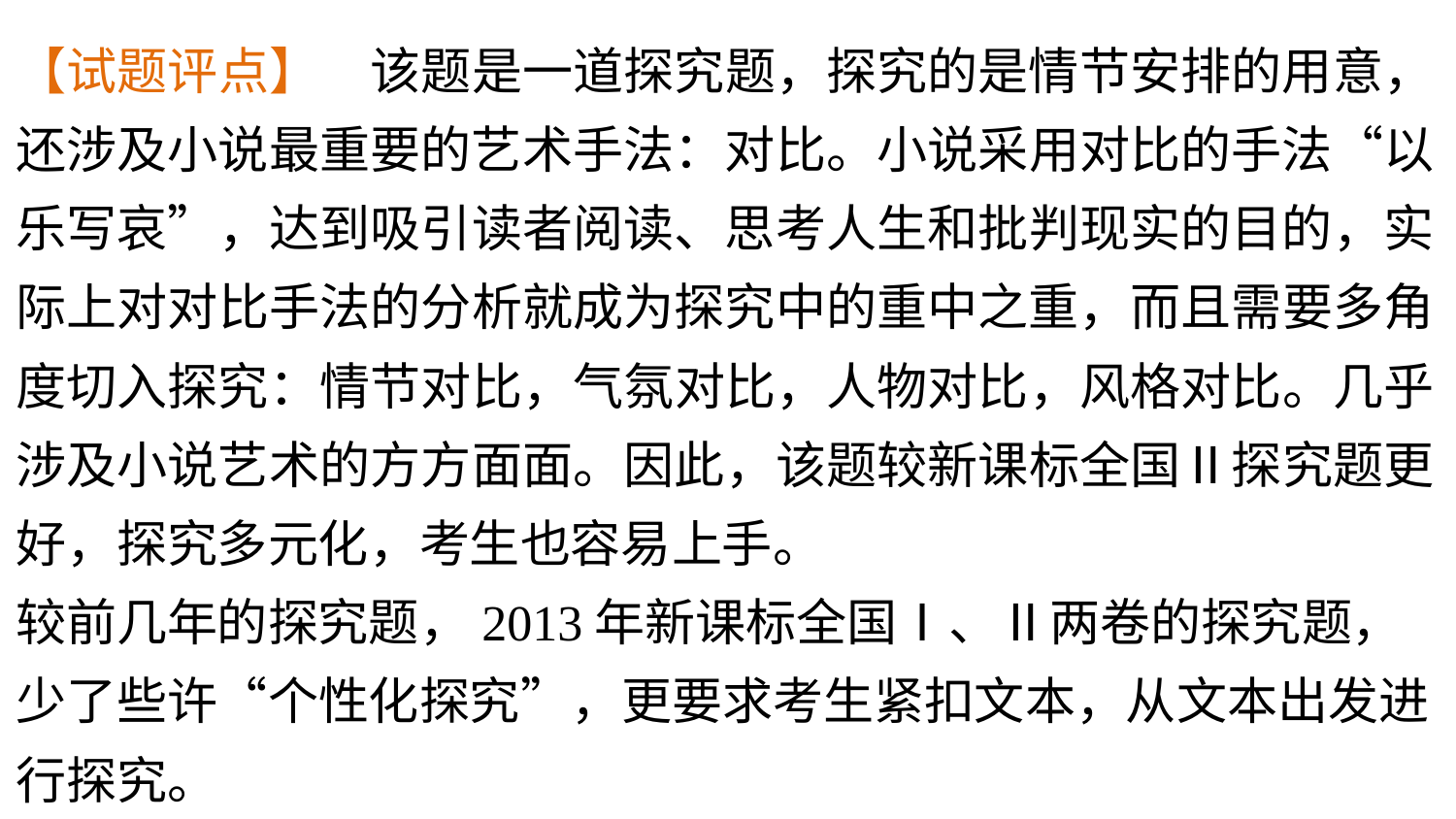

【试题评点】　该题是一道探究题，探究的是情节安排的用意，还涉及小说最重要的艺术手法：对比。小说采用对比的手法“以乐写哀”，达到吸引读者阅读、思考人生和批判现实的目的，实际上对对比手法的分析就成为探究中的重中之重，而且需要多角度切入探究：情节对比，气氛对比，人物对比，风格对比。几乎涉及小说艺术的方方面面。因此，该题较新课标全国Ⅱ探究题更好，探究多元化，考生也容易上手。
较前几年的探究题，2013年新课标全国Ⅰ、Ⅱ两卷的探究题，少了些许“个性化探究”，更要求考生紧扣文本，从文本出发进行探究。